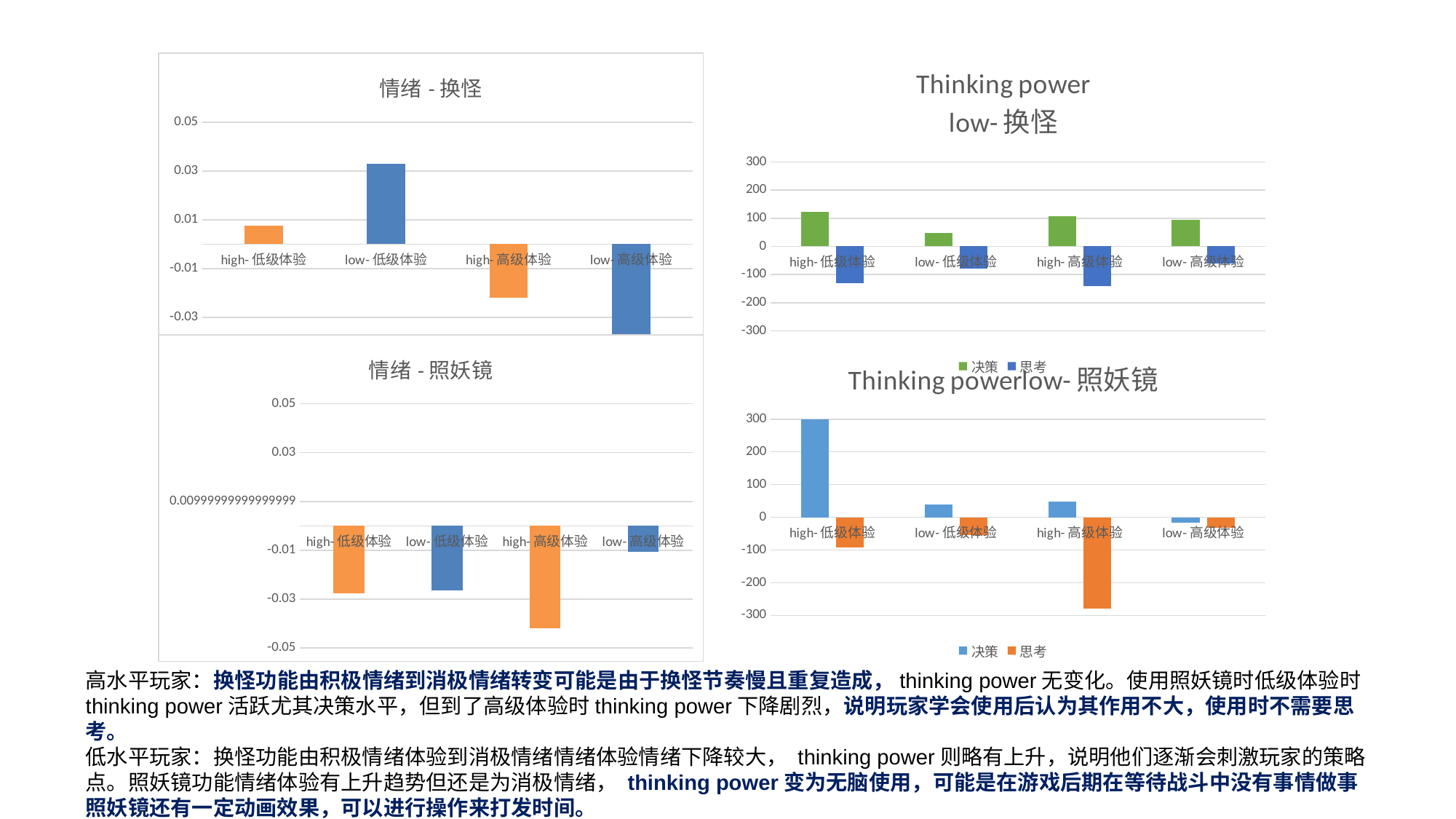

### Chart: 情绪-换怪

| Category |  |
|---|---|
| high-低级体验 | 0.007680740116622135 |
| low-低级体验 | 0.032973593249354755 |
| high-高级体验 | -0.022035688856277613 |
| low-高级体验 | -0.03830103241686367 |

### Chart: Thinking power
low-换怪

| Category | 决策 | 思考 |
|---|---|---|
| high-低级体验 | 123.87029586744002 | -130.0519965260332 |
| low-低级体验 | 48.339495932940174 | -79.97070072871601 |
| high-高级体验 | 105.98358748355157 | -139.9003091321964 |
| low-高级体验 | 93.48312036990458 | -59.94908262590476 |

### Chart: 情绪-照妖镜

| Category |  |
|---|---|
| high-低级体验 | -0.027762120636265722 |
| low-低级体验 | -0.026517119586459335 |
| high-高级体验 | -0.04182244868351368 |
| low-高级体验 | -0.01063915120849099 |

### Chart: Thinking powerlow-照妖镜

| Category | 决策 | 思考 |
|---|---|---|
| high-低级体验 | 300.2823028308587 | -92.38495770403507 |
| low-低级体验 | 38.0383537334037 | -54.613121053675314 |
| high-高级体验 | 48.42771303856951 | -278.1390545247201 |
| low-高级体验 | -17.258277847773325 | -31.262276770174186 |
高水平玩家：换怪功能由积极情绪到消极情绪转变可能是由于换怪节奏慢且重复造成，thinking power无变化。使用照妖镜时低级体验时thinking power活跃尤其决策水平，但到了高级体验时thinking power下降剧烈，说明玩家学会使用后认为其作用不大，使用时不需要思考。
低水平玩家：换怪功能由积极情绪体验到消极情绪情绪体验情绪下降较大， thinking power则略有上升，说明他们逐渐会刺激玩家的策略点。照妖镜功能情绪体验有上升趋势但还是为消极情绪， thinking power变为无脑使用，可能是在游戏后期在等待战斗中没有事情做事照妖镜还有一定动画效果，可以进行操作来打发时间。